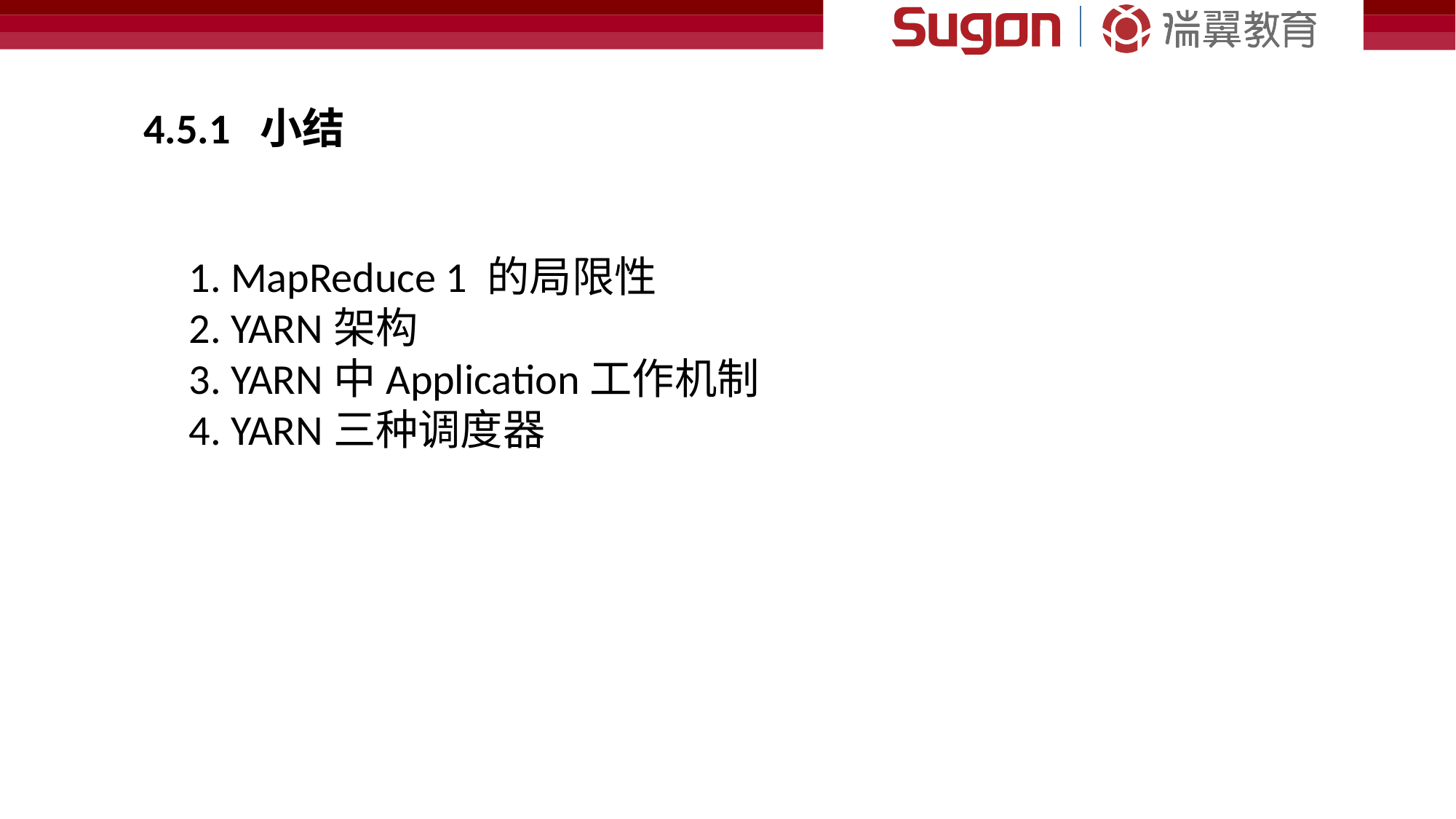

4.5.1  小结
1. MapReduce 1 的局限性
2. YARN架构
3. YARN中Application工作机制
4. YARN三种调度器